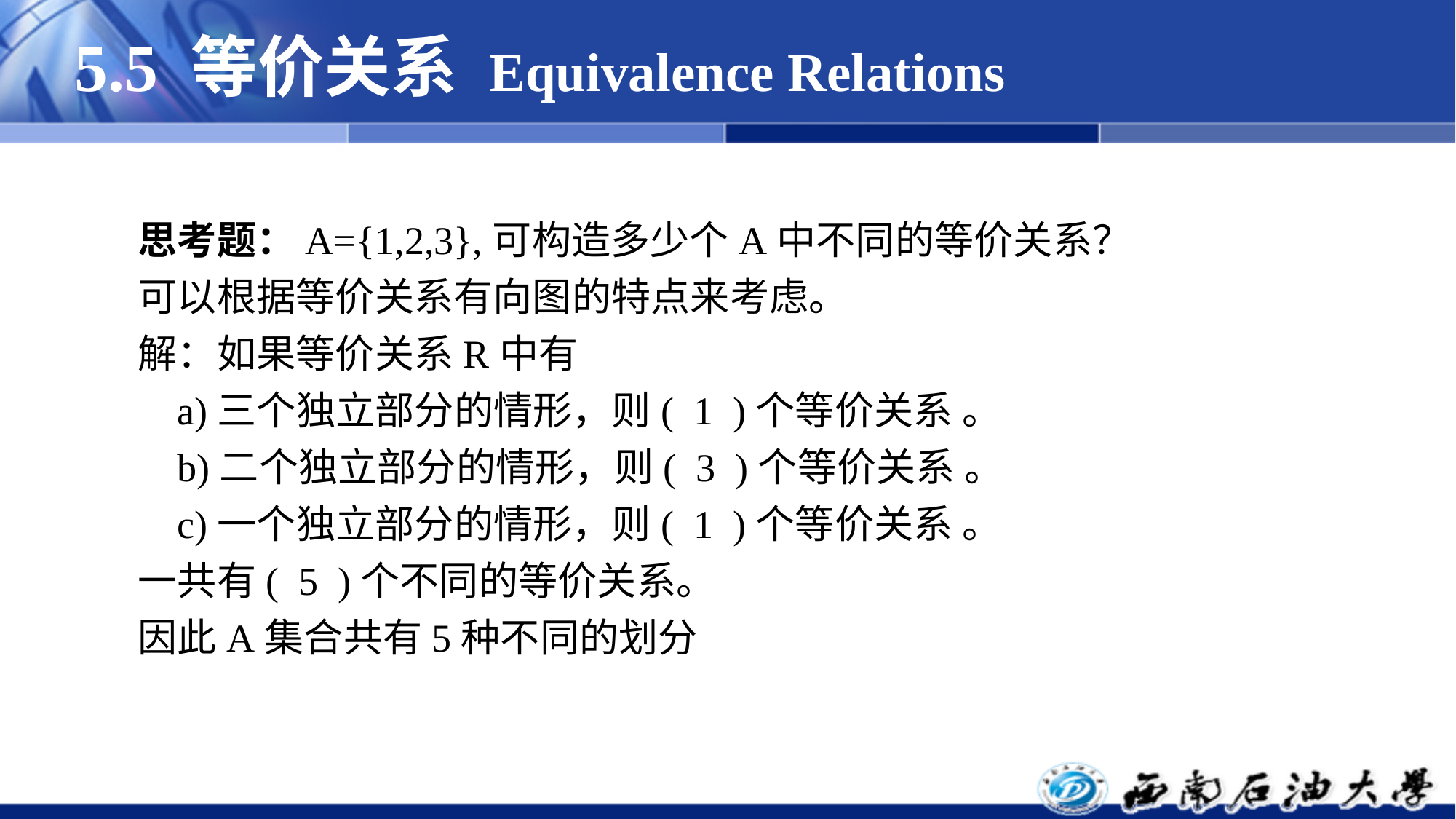

# 5.5 等价关系 Equivalence Relations
思考题：A={1,2,3},可构造多少个A中不同的等价关系？
可以根据等价关系有向图的特点来考虑。
解：如果等价关系R中有
    a)三个独立部分的情形，则(  1  )个等价关系 。
    b)二个独立部分的情形，则(  3  )个等价关系 。
    c)一个独立部分的情形，则(  1  )个等价关系 。
一共有(  5  )个不同的等价关系。
因此A集合共有5种不同的划分